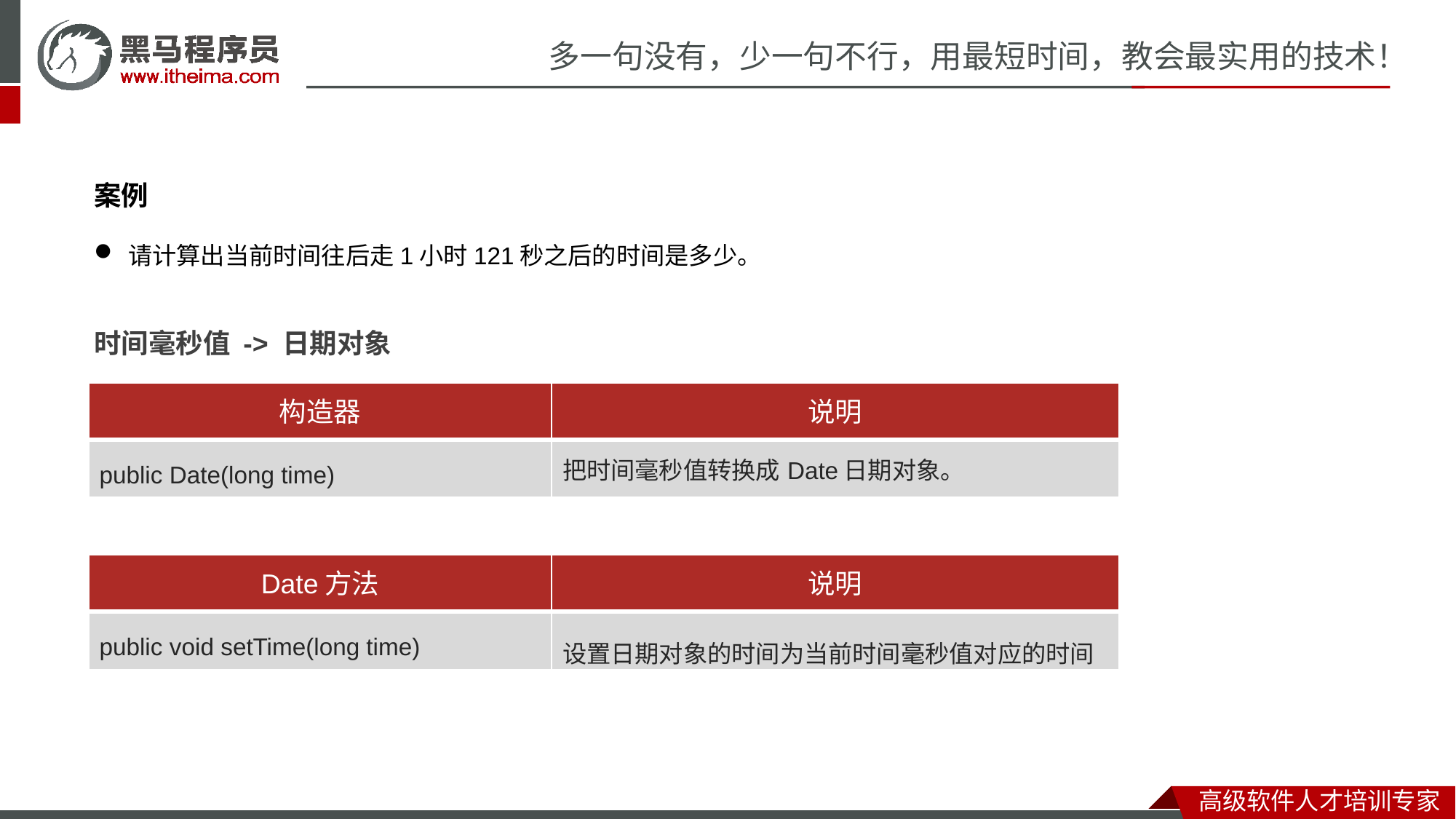

案例
请计算出当前时间往后走1小时121秒之后的时间是多少。
时间毫秒值 -> 日期对象

| 构造器 | 说明 |
| --- | --- |
| public Date(long time) | 把时间毫秒值转换成Date日期对象。 |
| Date方法 | 说明 |
| --- | --- |
| public void setTime(long time) | 设置日期对象的时间为当前时间毫秒值对应的时间 |